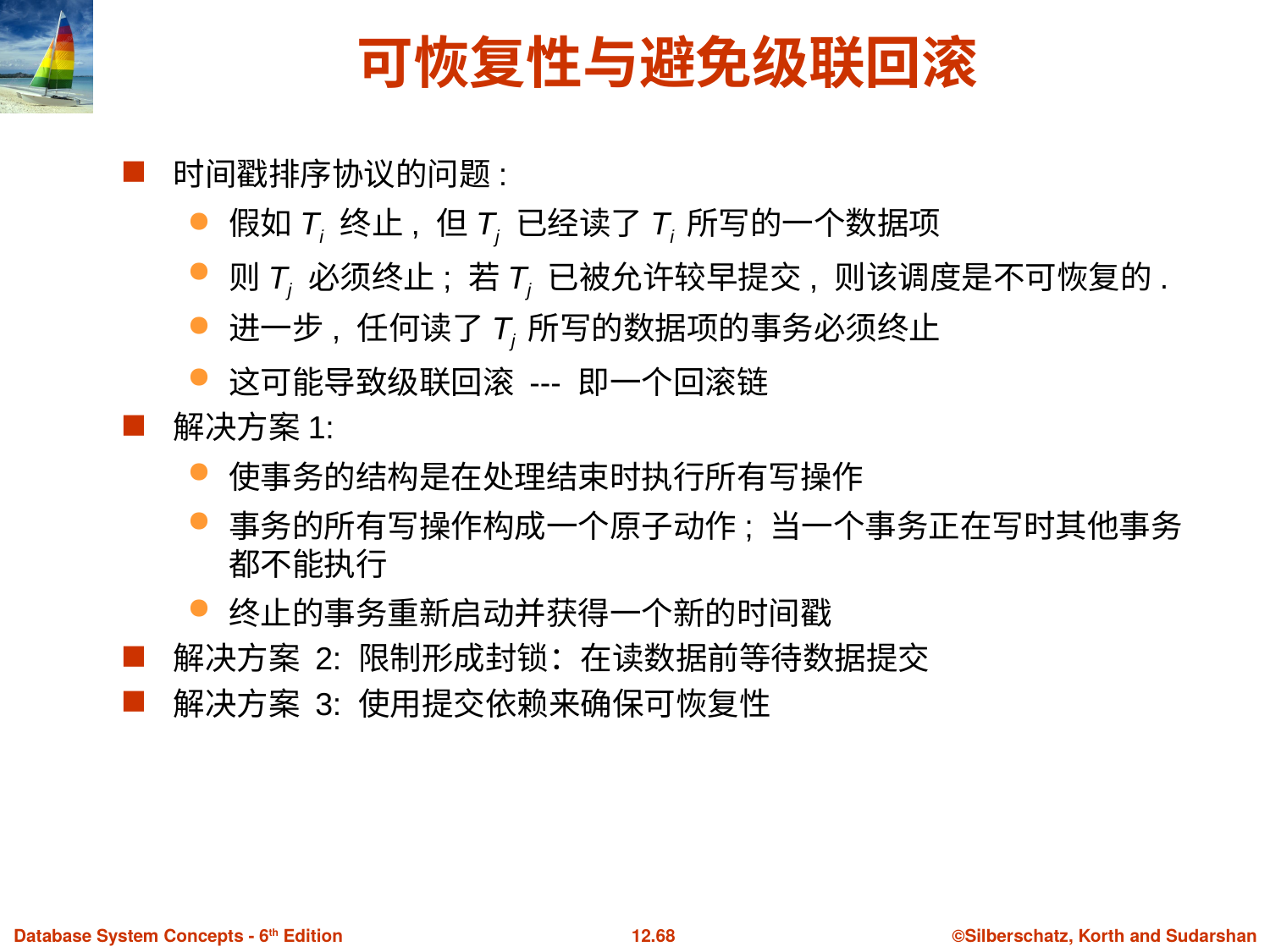

# 可恢复性与避免级联回滚
时间戳排序协议的问题:
假如Ti 终止, 但Tj 已经读了Ti 所写的一个数据项
则Tj 必须终止; 若Tj 已被允许较早提交, 则该调度是不可恢复的.
进一步, 任何读了Tj 所写的数据项的事务必须终止
这可能导致级联回滚 --- 即一个回滚链
解决方案1:
使事务的结构是在处理结束时执行所有写操作
事务的所有写操作构成一个原子动作; 当一个事务正在写时其他事务都不能执行
终止的事务重新启动并获得一个新的时间戳
解决方案 2: 限制形成封锁：在读数据前等待数据提交
解决方案 3: 使用提交依赖来确保可恢复性